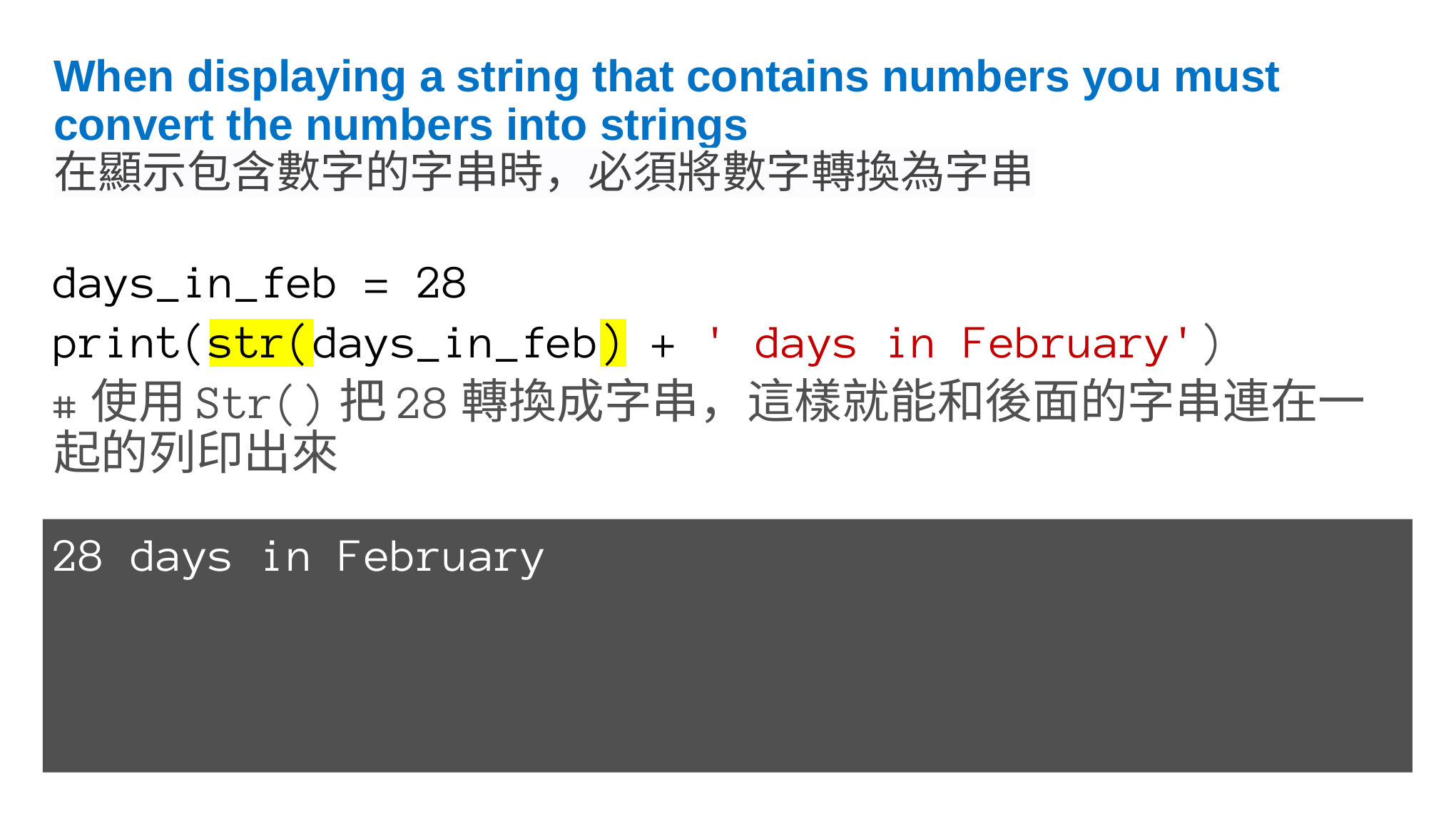

# When displaying a string that contains numbers you must convert the numbers into strings
在顯示包含數字的字串時，必須將數字轉換為字串
days_in_feb = 28
print(str(days_in_feb) + ' days in February')
#使用Str()把28轉換成字串，這樣就能和後面的字串連在一起的列印出來

28 days in February